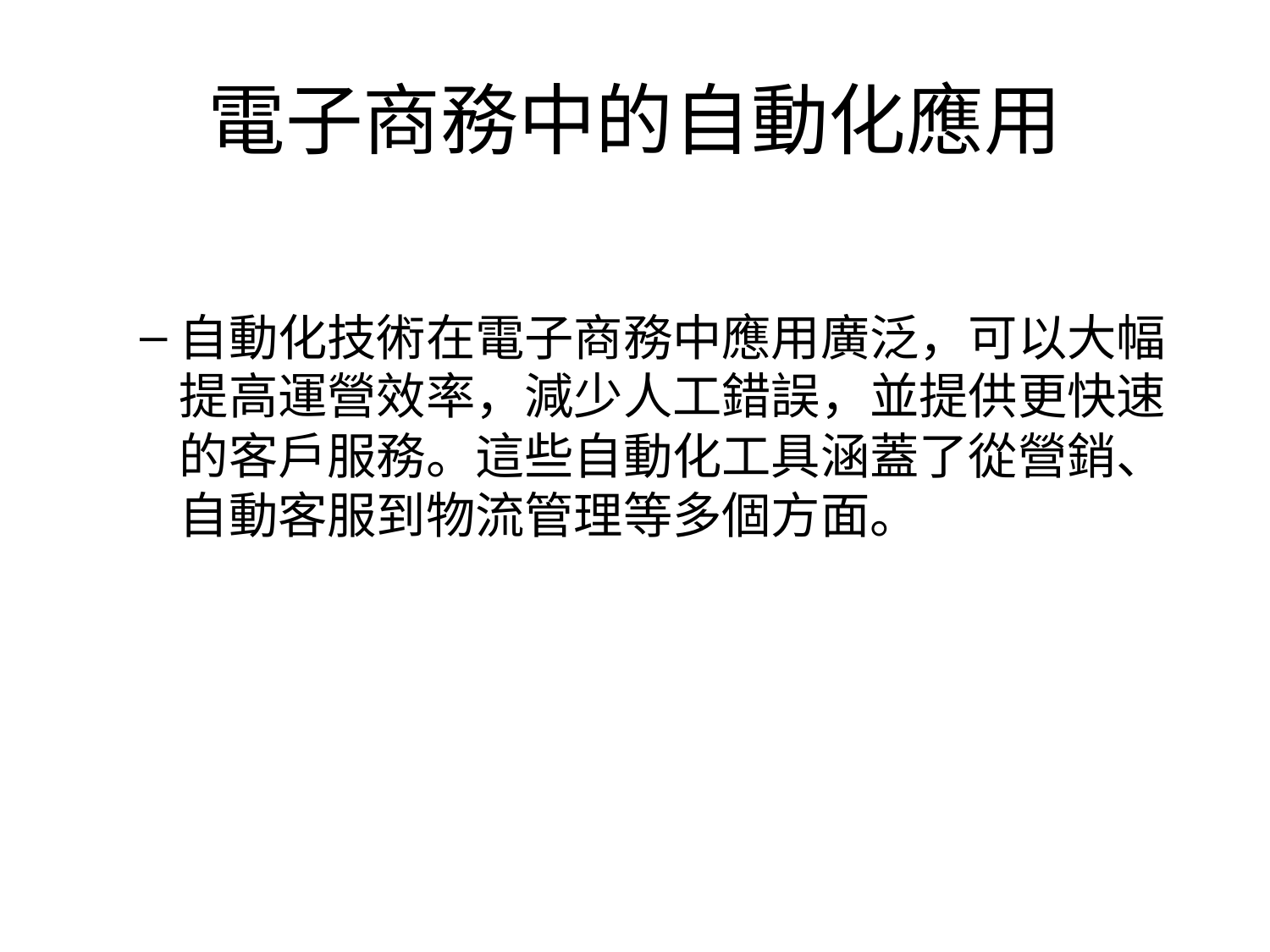

# 電子商務中的自動化應用

自動化技術在電子商務中應用廣泛，可以大幅提高運營效率，減少人工錯誤，並提供更快速的客戶服務。這些自動化工具涵蓋了從營銷、自動客服到物流管理等多個方面。